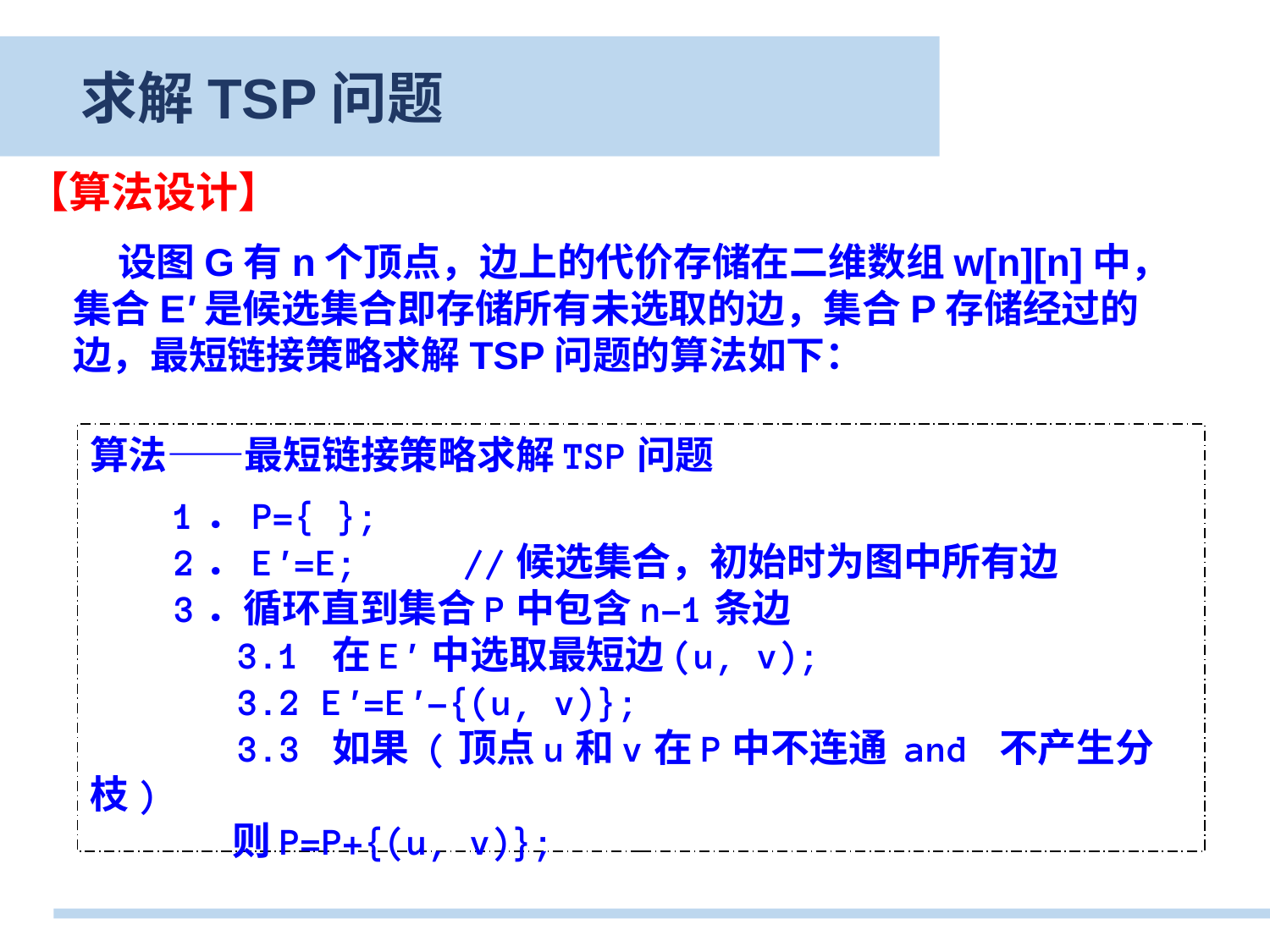

求解TSP问题
【算法设计】
    设图G有n个顶点，边上的代价存储在二维数组w[n][n]中，集合E'是候选集合即存储所有未选取的边，集合P存储经过的边，最短链接策略求解TSP问题的算法如下：
算法——最短链接策略求解TSP问题
    1．P={ };
    2．E'=E;     //候选集合，初始时为图中所有边
    3．循环直到集合P中包含n-1条边
       3.1 在E'中选取最短边(u, v);
       3.2 E'=E'-{(u, v)};
       3.3 如果 (顶点u和v在P中不连通 and 不产生分枝)
               则P=P+{(u, v)};